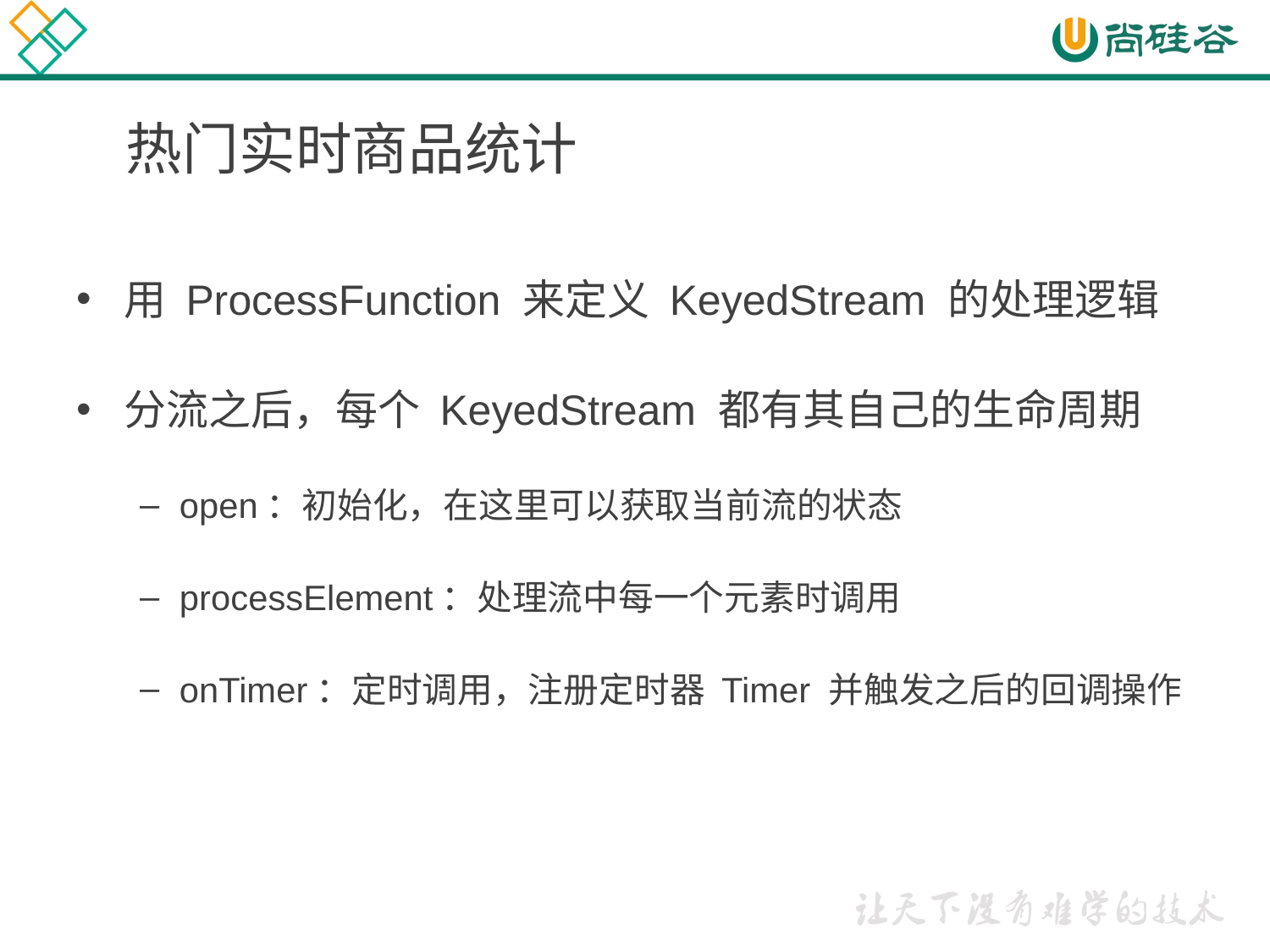

# 热门实时商品统计
用 ProcessFunction 来定义 KeyedStream 的处理逻辑
分流之后，每个 KeyedStream 都有其自己的生命周期
open：初始化，在这里可以获取当前流的状态
processElement：处理流中每一个元素时调用
onTimer：定时调用，注册定时器 Timer 并触发之后的回调操作